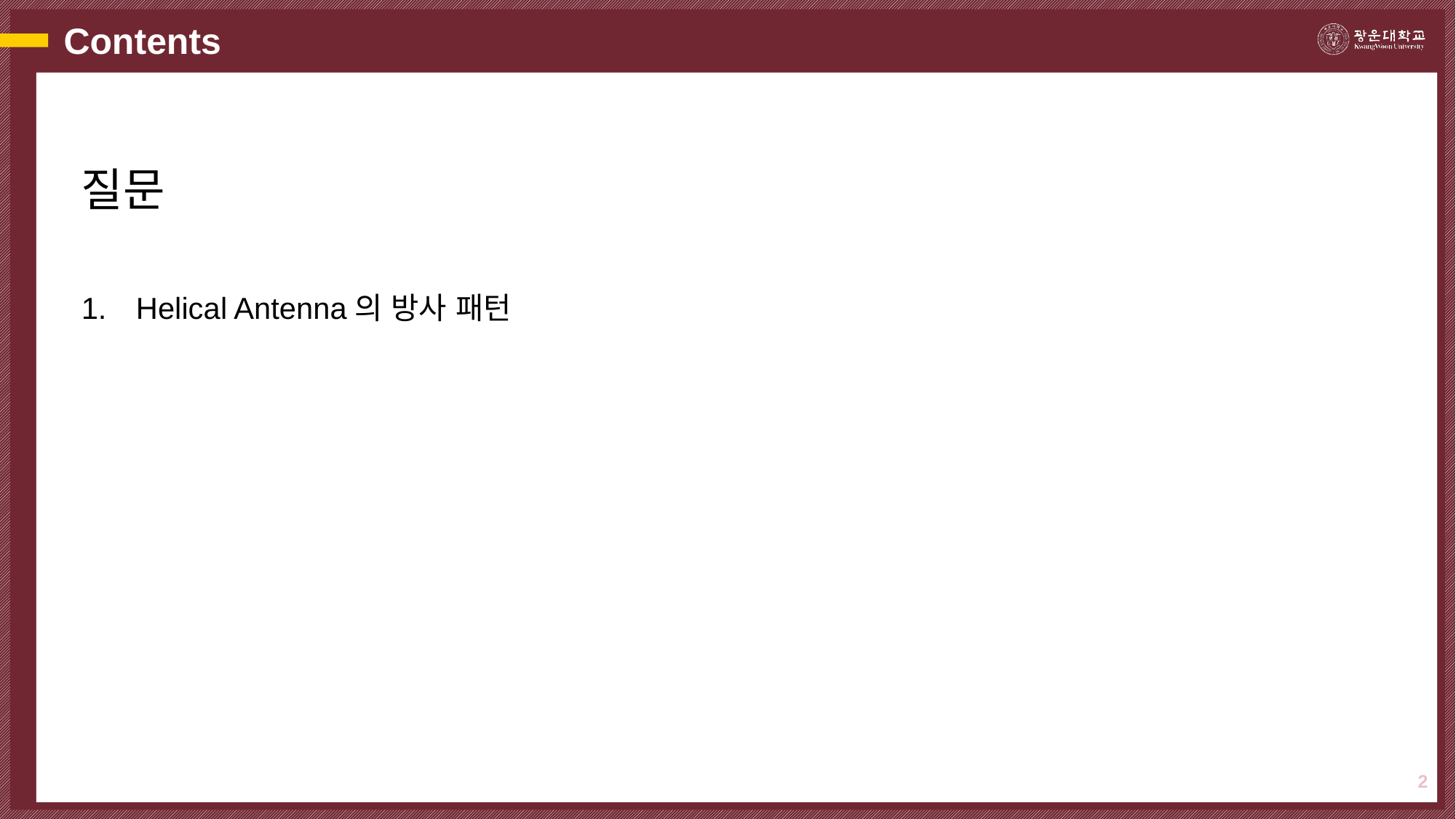

# Contents
질문

Helical Antenna의 방사 패턴
2